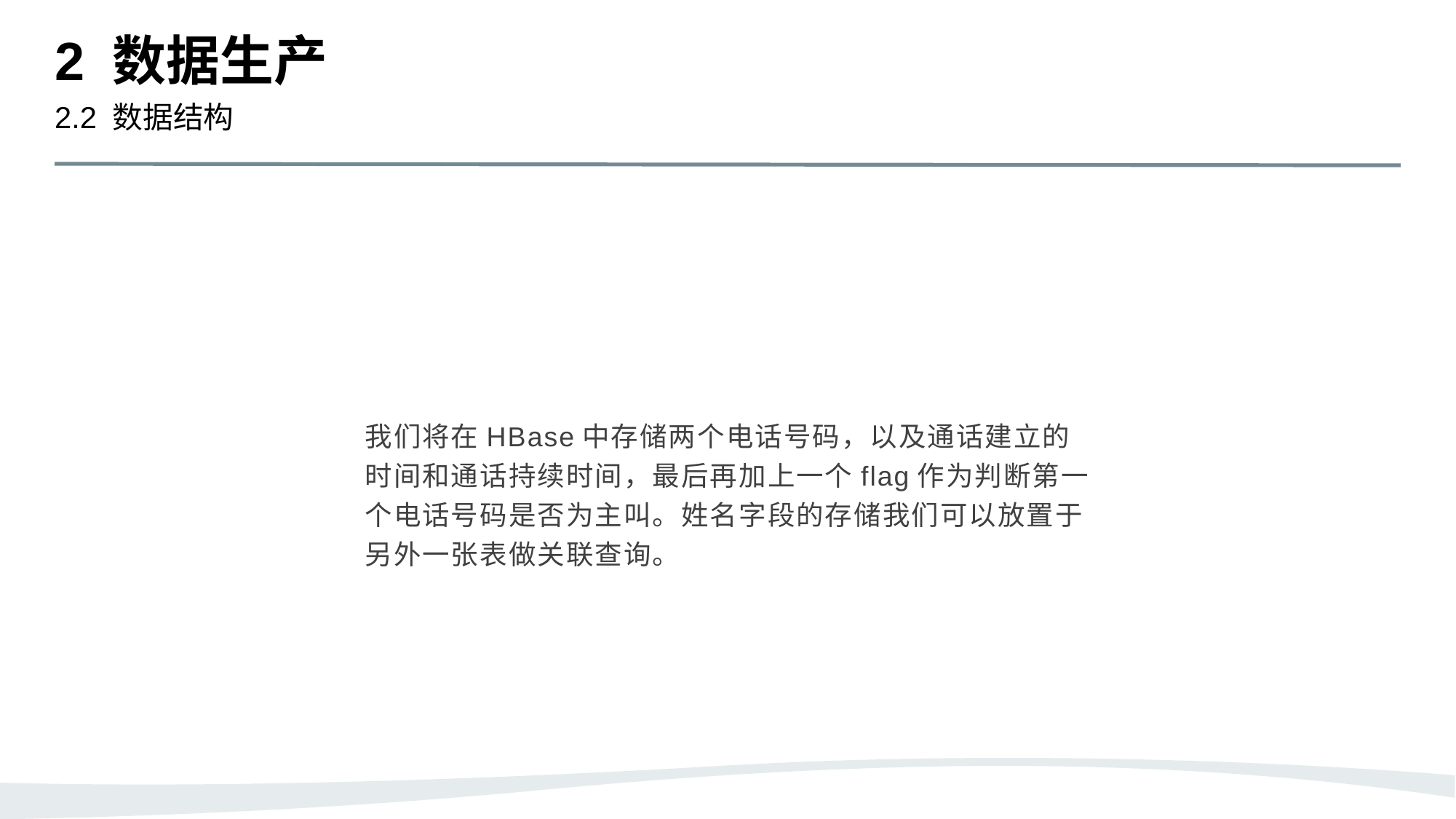

2 数据生产
2.2 数据结构
我们将在HBase中存储两个电话号码，以及通话建立的时间和通话持续时间，最后再加上一个flag作为判断第一个电话号码是否为主叫。姓名字段的存储我们可以放置于另外一张表做关联查询。